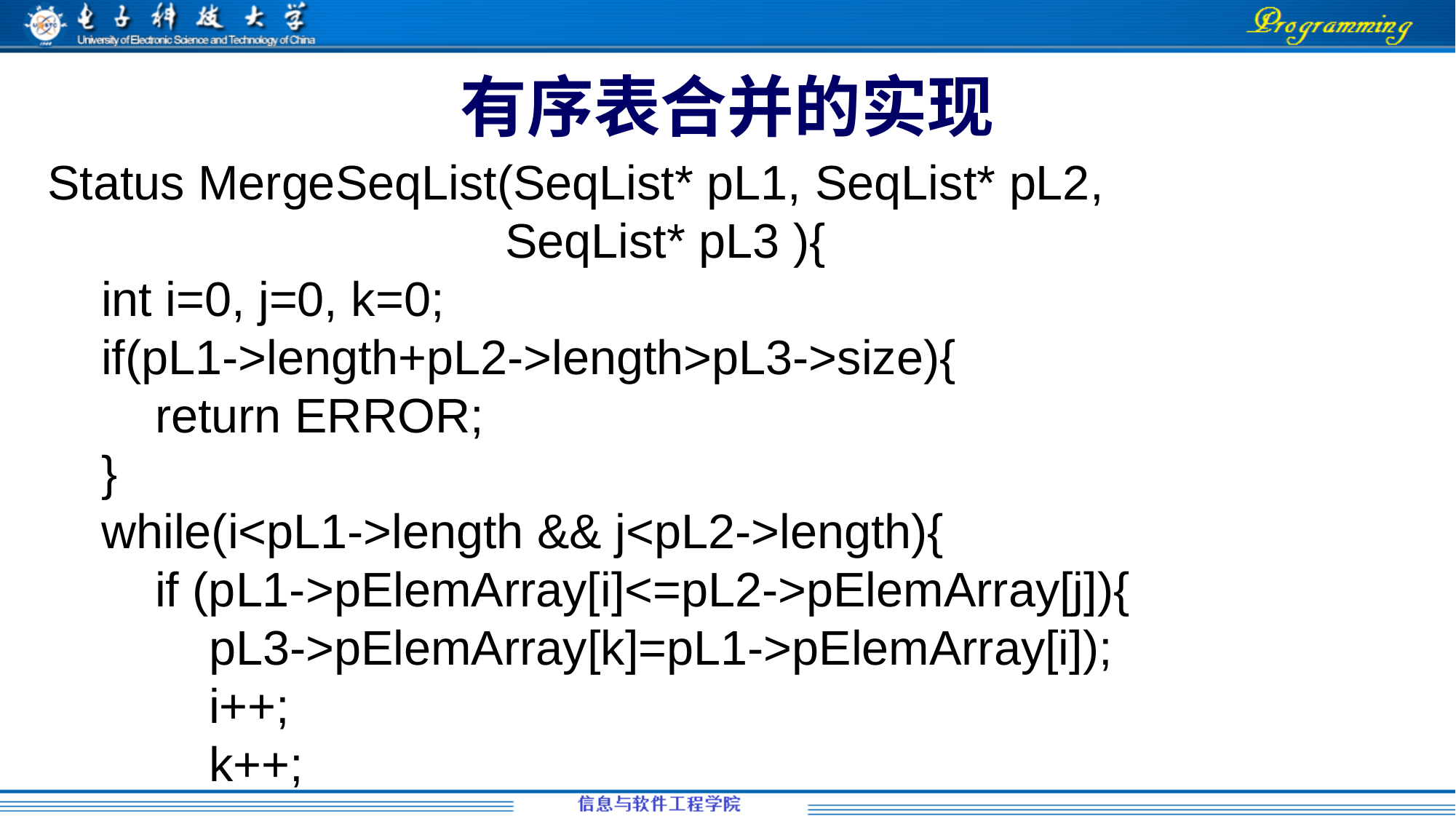

# 有序表合并的实现
Status MergeSeqList(SeqList* pL1, SeqList* pL2,
                                  SeqList* pL3 ){
    int i=0, j=0, k=0;
    if(pL1->length+pL2->length>pL3->size){
        return ERROR;
    }
    while(i<pL1->length && j<pL2->length){
        if (pL1->pElemArray[i]<=pL2->pElemArray[j]){
            pL3->pElemArray[k]=pL1->pElemArray[i]);
            i++;
            k++;